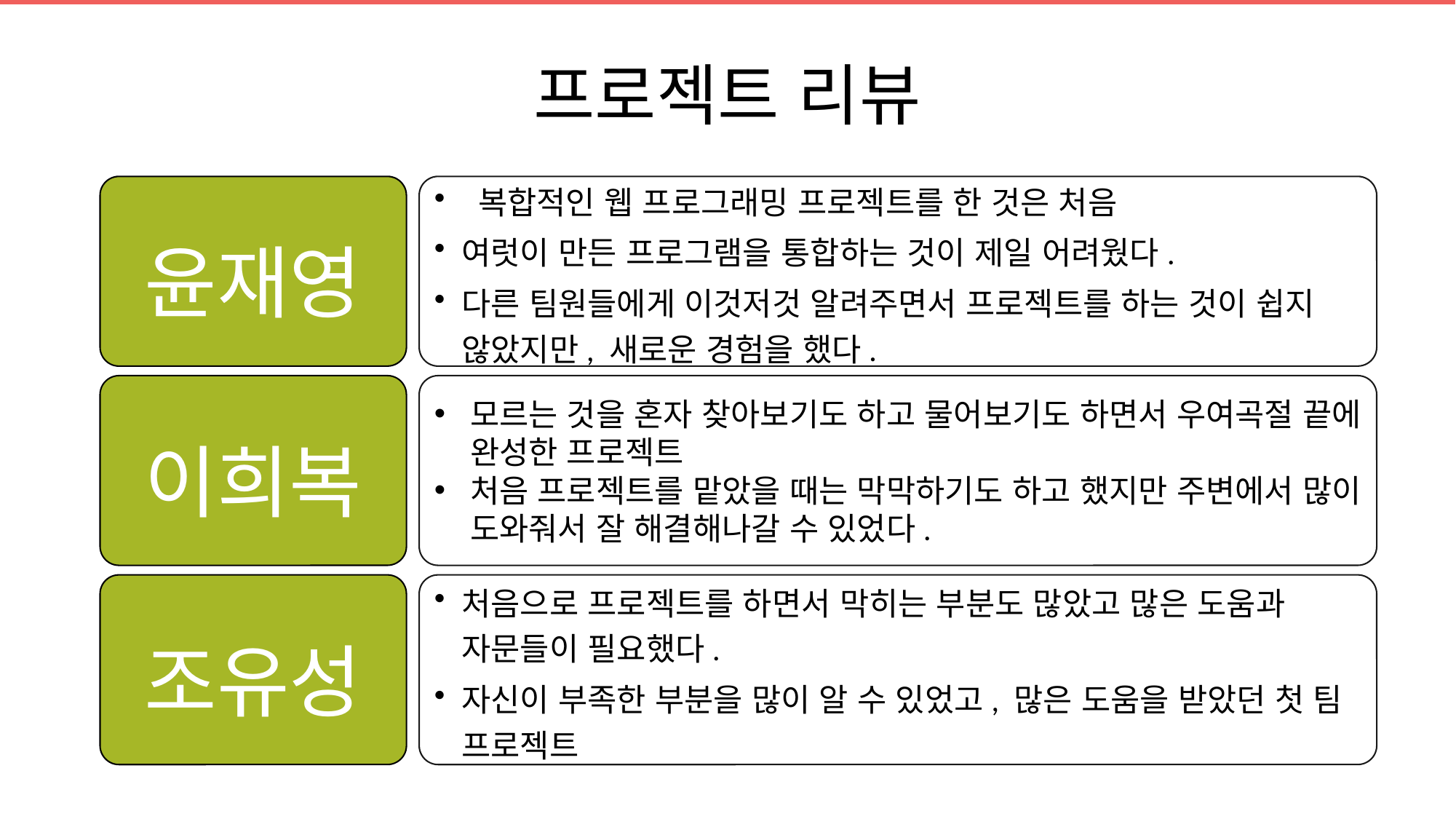

# 프로젝트 리뷰
윤재영
 복합적인 웹 프로그래밍 프로젝트를 한 것은 처음
여럿이 만든 프로그램을 통합하는 것이 제일 어려웠다.
다른 팀원들에게 이것저것 알려주면서 프로젝트를 하는 것이 쉽지 않았지만, 새로운 경험을 했다.
이희복
모르는 것을 혼자 찾아보기도 하고 물어보기도 하면서 우여곡절 끝에 완성한 프로젝트
처음 프로젝트를 맡았을 때는 막막하기도 하고 했지만 주변에서 많이 도와줘서 잘 해결해나갈 수 있었다.
조유성
처음으로 프로젝트를 하면서 막히는 부분도 많았고 많은 도움과 자문들이 필요했다.
자신이 부족한 부분을 많이 알 수 있었고, 많은 도움을 받았던 첫 팀 프로젝트